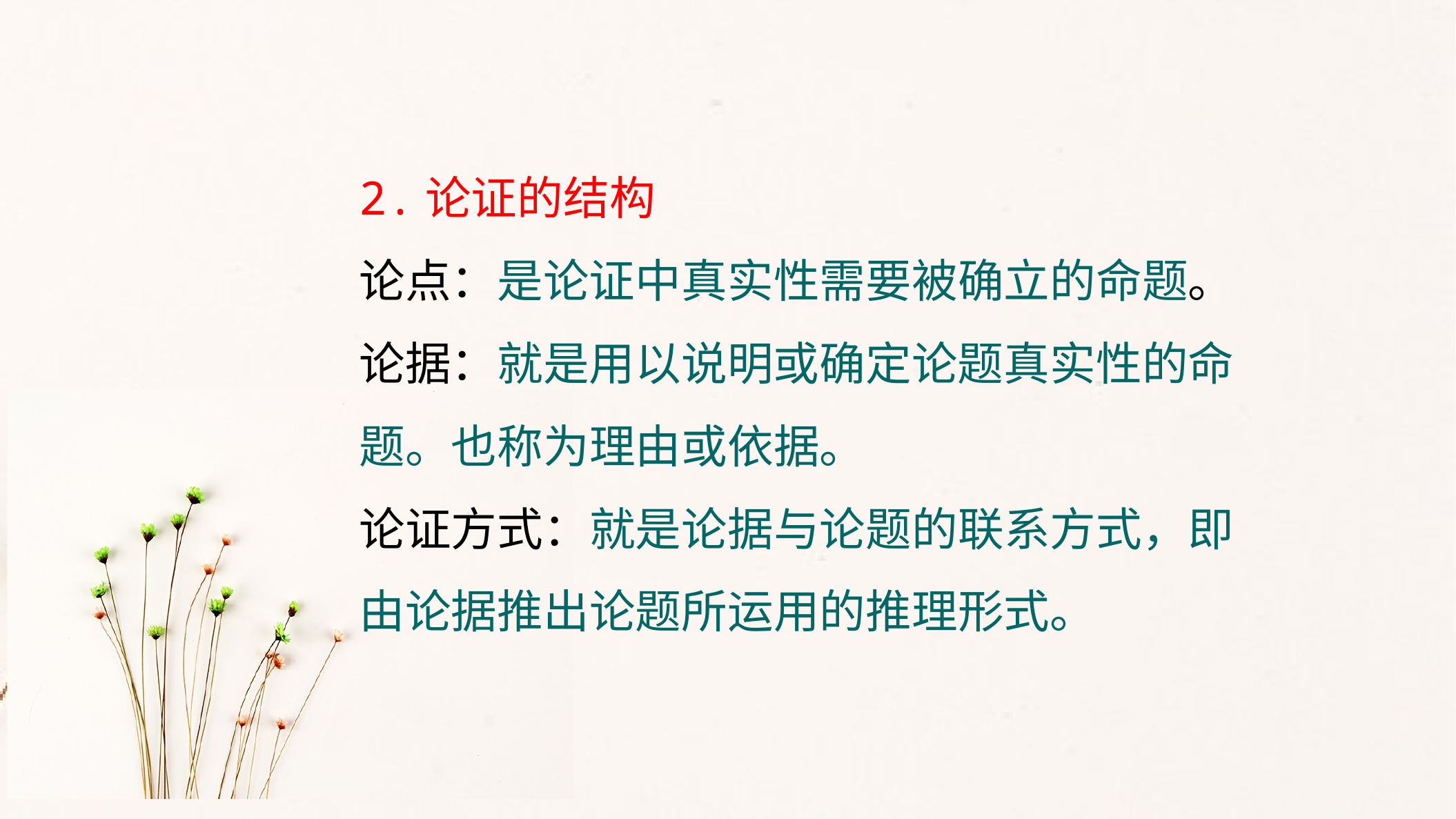

2.论证的结构
论点：是论证中真实性需要被确立的命题。
论据：就是用以说明或确定论题真实性的命题。也称为理由或依据。
论证方式：就是论据与论题的联系方式，即由论据推出论题所运用的推理形式。